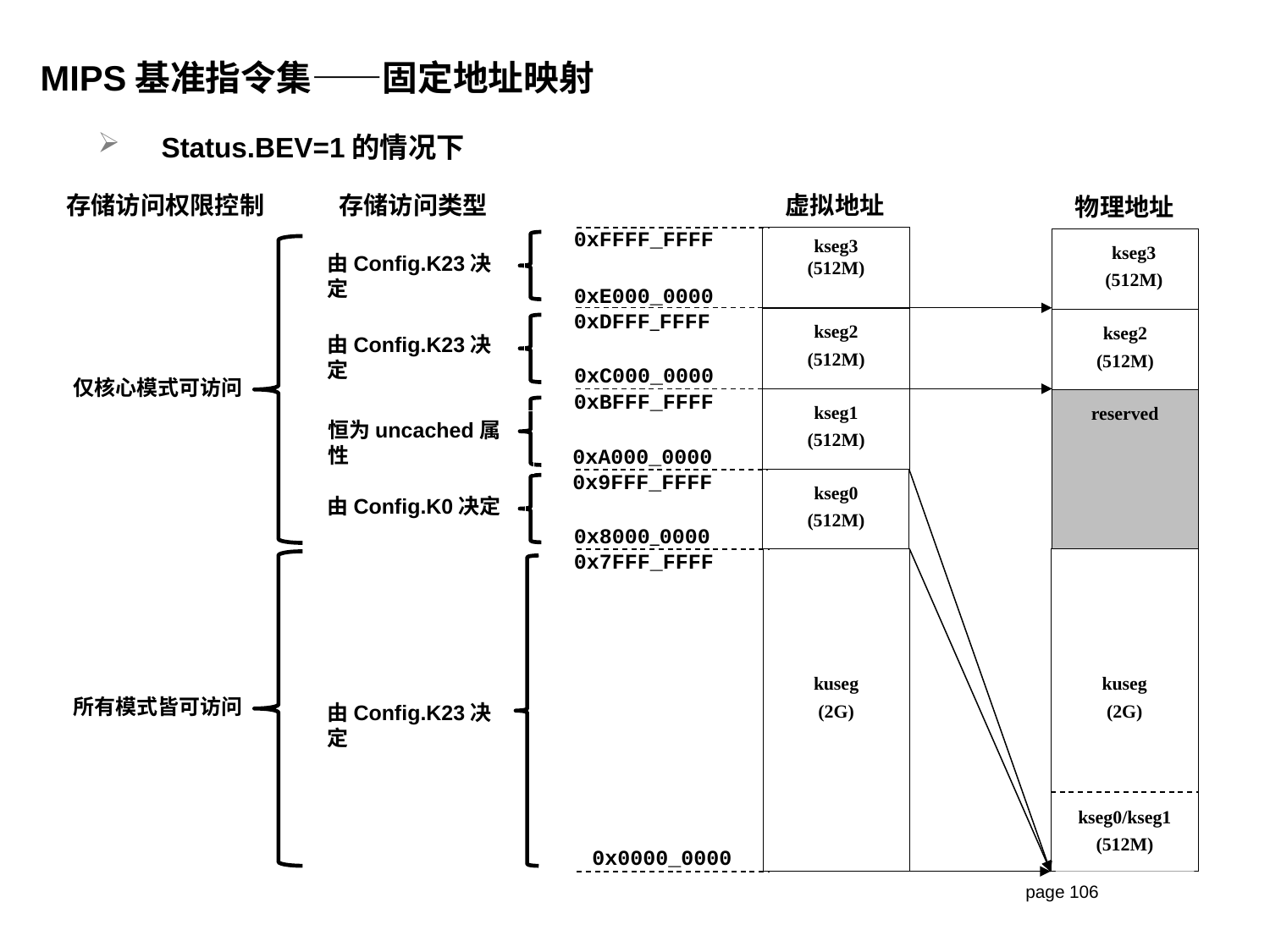

MIPS基准指令集——固定地址映射
Status.BEV=1的情况下

虚拟地址
物理地址
0xFFFF_FFFF
kseg3
(512M)
kseg3
(512M)
0xE000_0000
0xDFFF_FFFF
kseg2
(512M)
kseg2
(512M)
0xC000_0000
0xBFFF_FFFF
kseg1
(512M)
reserved
0xA000_0000
0x9FFF_FFFF
kseg0
(512M)
0x8000_0000
0x7FFF_FFFF

kuseg
(2G)

kuseg
(2G)
kseg0/kseg1
(512M)
0x0000_0000
存储访问权限控制
存储访问类型

由Config.K23决定

由Config.K23决定
仅核心模式可访问

恒为uncached属性

由Config.K0决定

所有模式皆可访问
由Config.K23决定
page 106